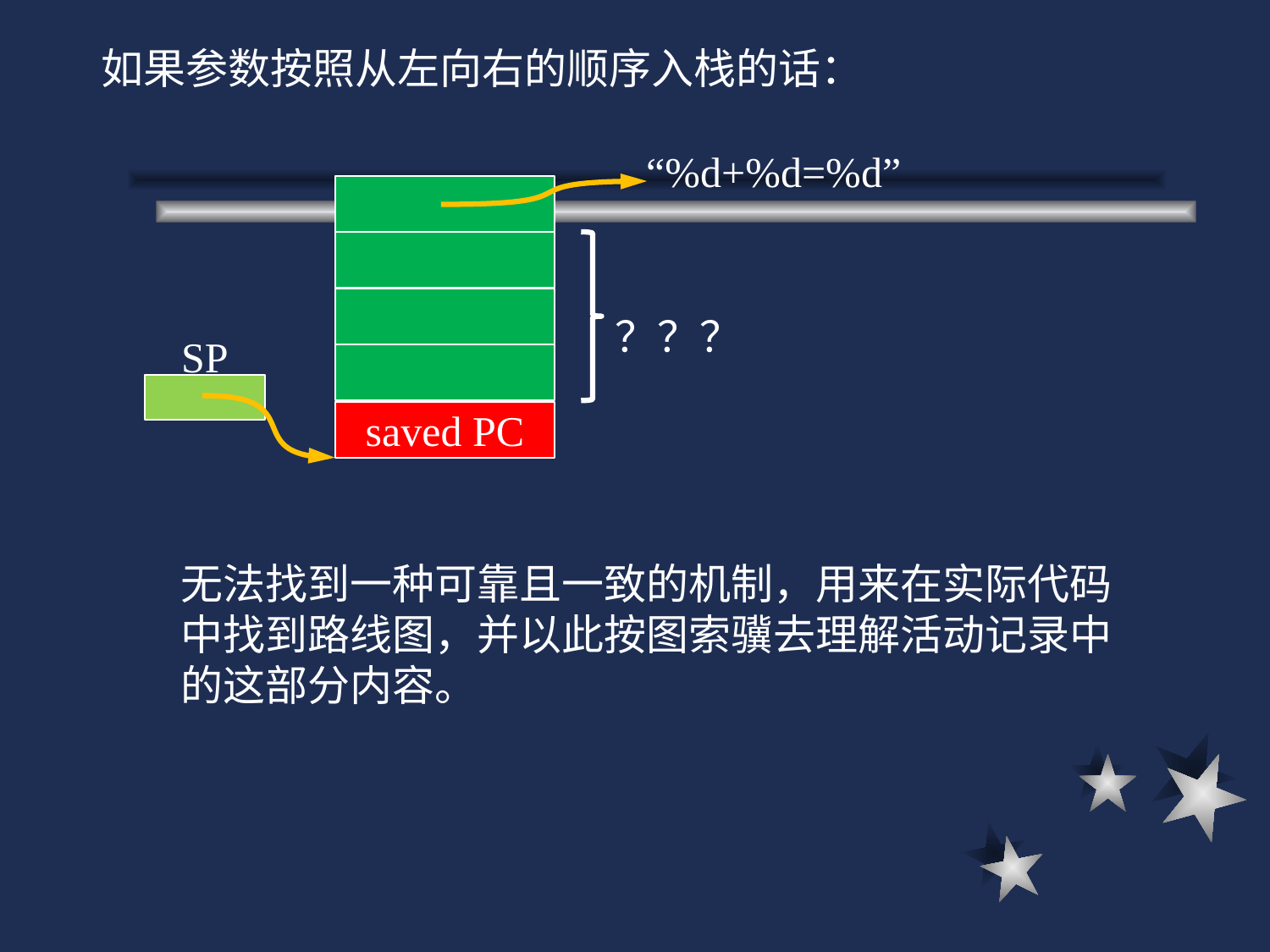

如果参数按照从左向右的顺序入栈的话：
“%d+%d=%d”

？？？
SP

saved PC
无法找到一种可靠且一致的机制，用来在实际代码中找到路线图，并以此按图索骥去理解活动记录中的这部分内容。